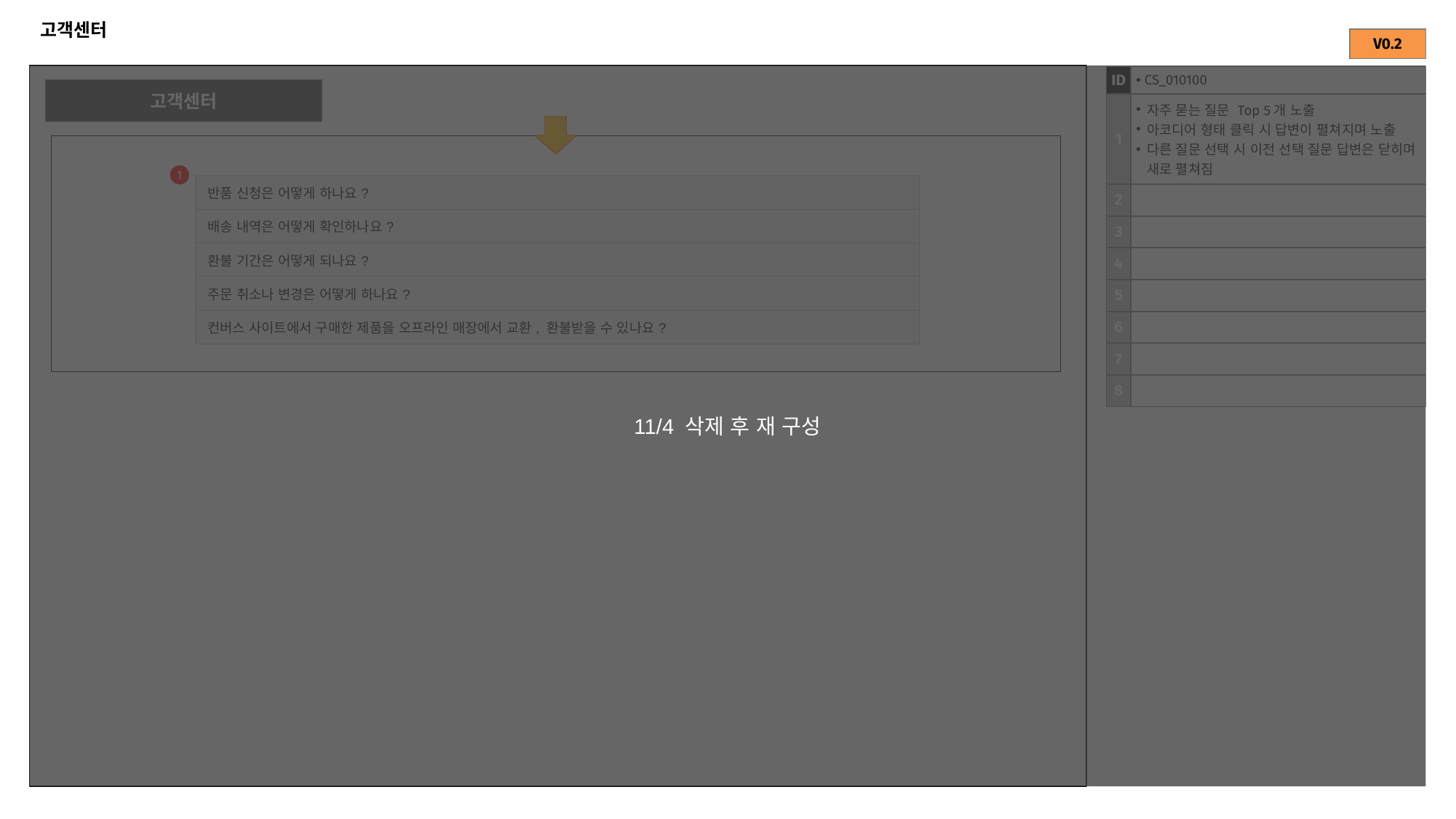

# 고객센터
| V0.2 |
| --- |

11/4 삭제 후 재 구성
| ID | CS\_010100 |
| --- | --- |
| 1 | 자주 묻는 질문 Top 5개 노출 아코디어 형태 클릭 시 답변이 펼쳐지며 노출 다른 질문 선택 시 이전 선택 질문 답변은 닫히며 새로 펼쳐짐 |
| 2 |  |
| 3 |  |
| 4 |  |
| 5 |  |
| 6 |  |
| 7 |  |
| 8 |  |
고객센터

1
| 반품 신청은 어떻게 하나요? |
| --- |
| 배송 내역은 어떻게 확인하나요? |
| 환불 기간은 어떻게 되나요? |
| 주문 취소나 변경은 어떻게 하나요? |
| 컨버스 사이트에서 구매한 제품을 오프라인 매장에서 교환, 환불받을 수 있나요? |